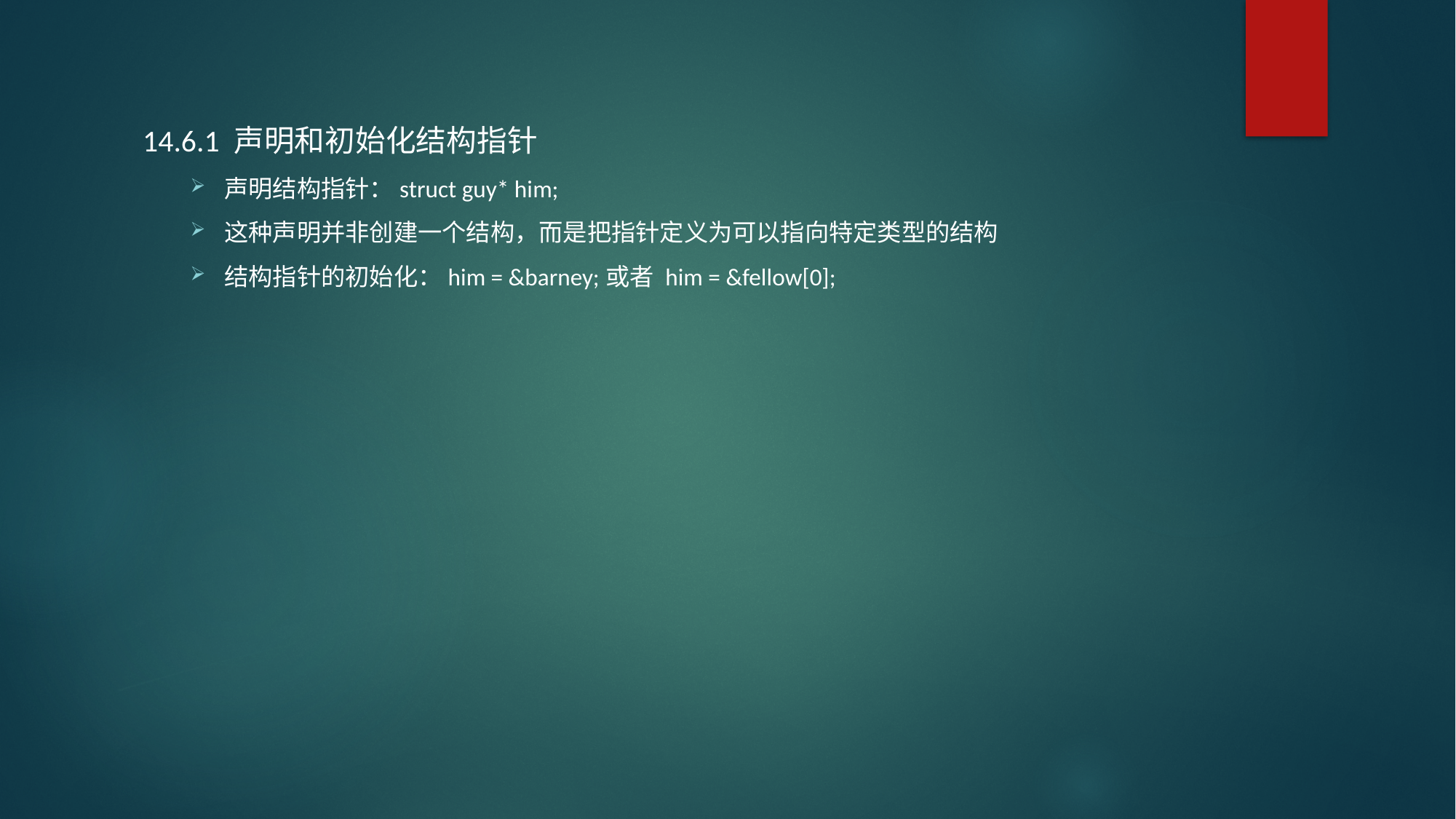

14.6.1 声明和初始化结构指针
声明结构指针：struct guy* him;
这种声明并非创建一个结构，而是把指针定义为可以指向特定类型的结构
结构指针的初始化：him = &barney;或者 him = &fellow[0];